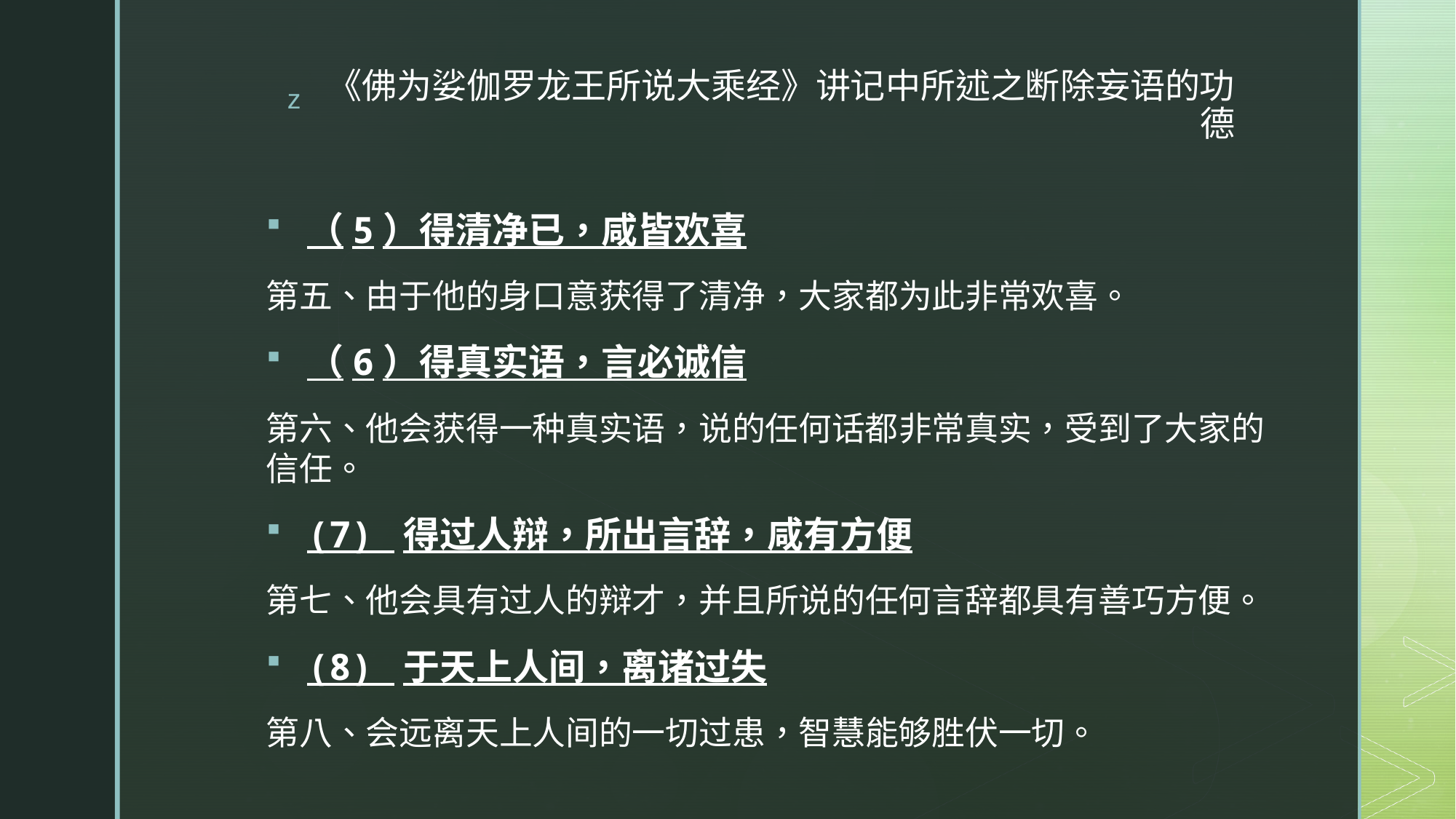

# 《佛为娑伽罗龙王所说大乘经》讲记中所述之断除妄语的功德
（5）得清净已，咸皆欢喜
第五、由于他的身口意获得了清净，大家都为此非常欢喜。
（6）得真实语，言必诚信
第六、他会获得一种真实语，说的任何话都非常真实，受到了大家的信任。
(7) 得过人辩，所出言辞，咸有方便
第七、他会具有过人的辩才，并且所说的任何言辞都具有善巧方便。
(8) 于天上人间，离诸过失
第八、会远离天上人间的一切过患，智慧能够胜伏一切。